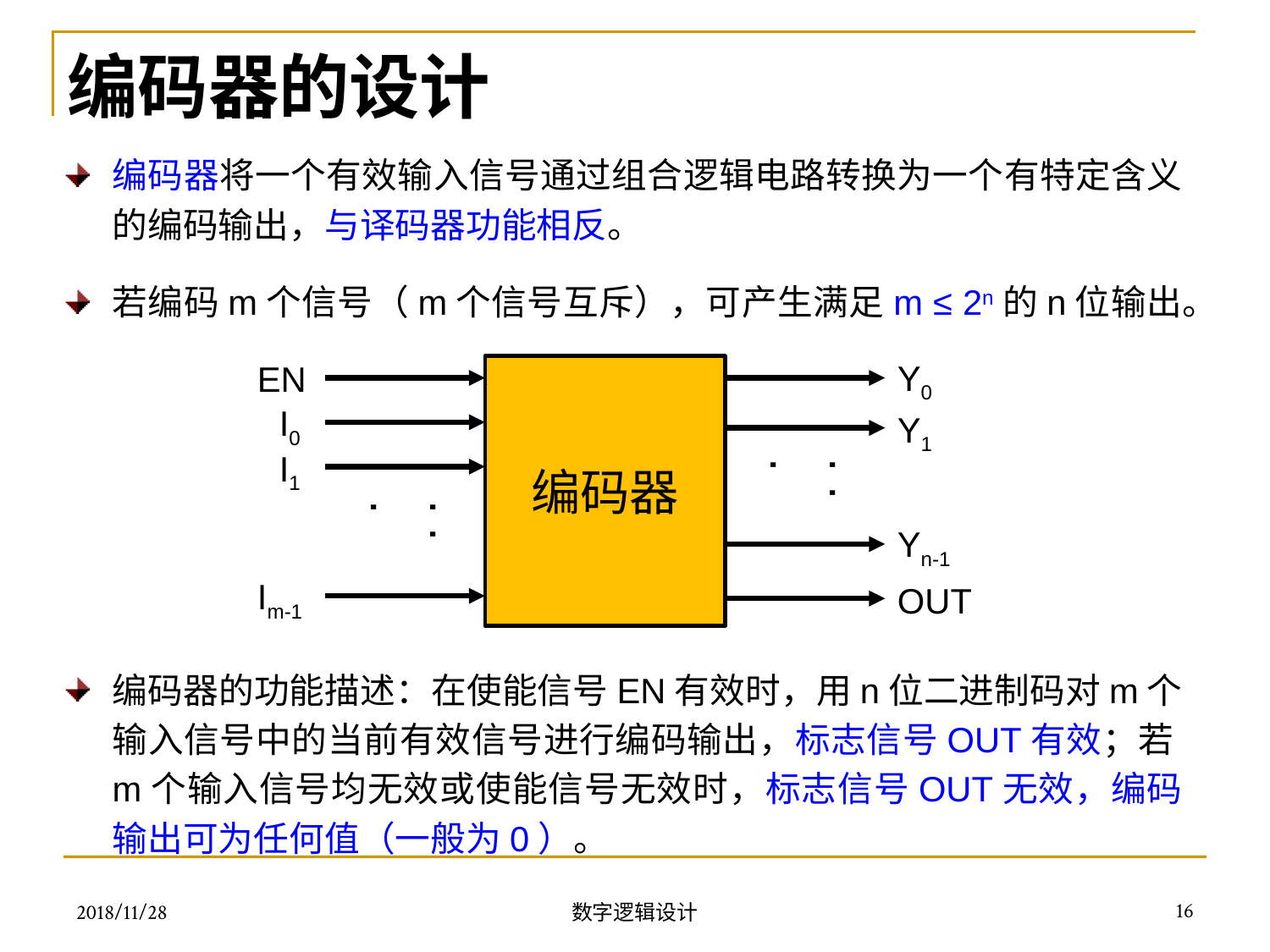

编码器的设计
编码器将一个有效输入信号通过组合逻辑电路转换为一个有特定含义的编码输出，与译码器功能相反。
若编码m个信号（m个信号互斥），可产生满足m ≤ 2n的n位输出。

编码器的功能描述：在使能信号EN有效时，用n位二进制码对m个输入信号中的当前有效信号进行编码输出，标志信号OUT有效；若m个输入信号均无效或使能信号无效时，标志信号OUT无效，编码输出可为任何值（一般为0）。
Y0
EN
编码器
I0
Y1
I1
. . .
. . .
Yn-1
Im-1
OUT
2018/11/28
16
数字逻辑设计